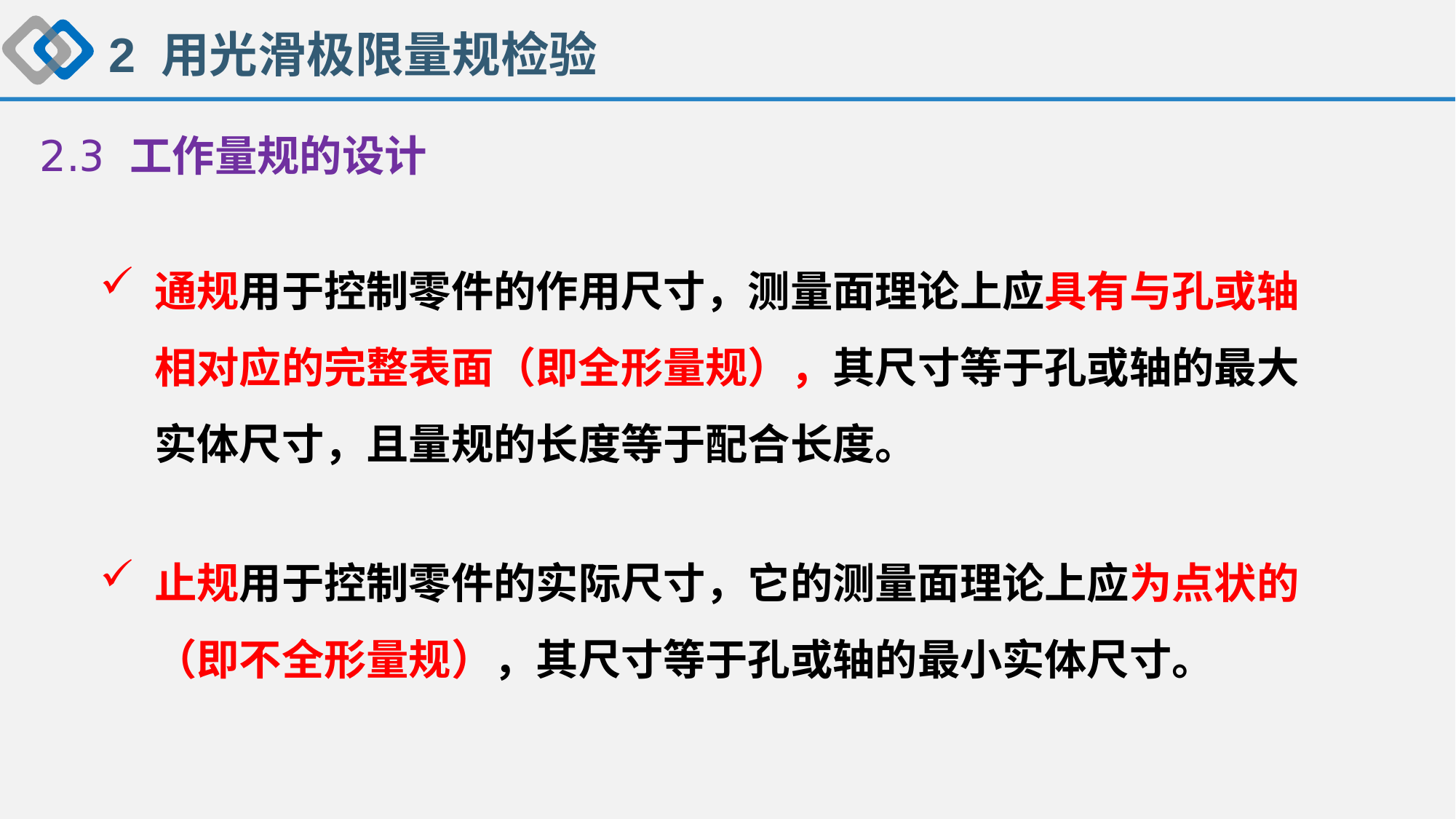

2 用光滑极限量规检验
2.3 工作量规的设计
通规用于控制零件的作用尺寸，测量面理论上应具有与孔或轴相对应的完整表面（即全形量规），其尺寸等于孔或轴的最大实体尺寸，且量规的长度等于配合长度。

止规用于控制零件的实际尺寸，它的测量面理论上应为点状的（即不全形量规），其尺寸等于孔或轴的最小实体尺寸。